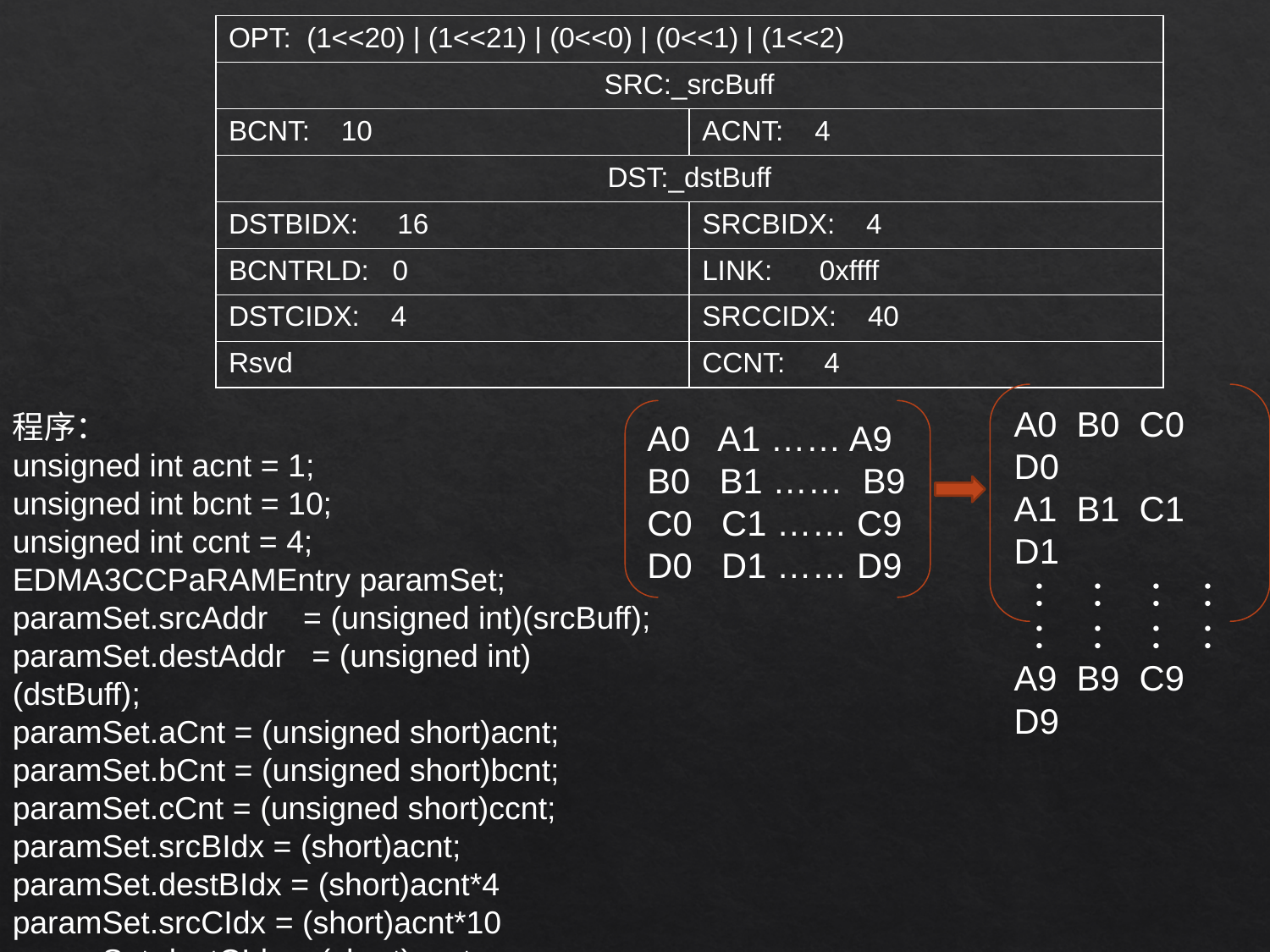

| OPT: (1<<20) | (1<<21) | (0<<0) | (0<<1) | (1<<2) |  |
| --- | --- |
| SRC:\_srcBuff |  |
| BCNT: 10 | ACNT: 4 |
| DST:\_dstBuff |  |
| DSTBIDX: 16 | SRCBIDX: 4 |
| BCNTRLD: 0 | LINK: 0xffff |
| DSTCIDX: 4 | SRCCIDX: 40 |
| Rsvd | CCNT: 4 |
A0  B0  C0  D0
A1  B1  C1  D1
 ：   ：   ：  ：
 ：   ：   ：  ：
A9  B9  C9  D9

A0   A1 …… A9
B0   B1 ……  B9
C0   C1 …… C9
D0   D1 …… D9

程序：
unsigned int acnt = 1;
unsigned int bcnt = 10;
unsigned int ccnt = 4;
EDMA3CCPaRAMEntry paramSet;
paramSet.srcAddr    = (unsigned int)(srcBuff);
paramSet.destAddr   = (unsigned int)(dstBuff);
paramSet.aCnt = (unsigned short)acnt;
paramSet.bCnt = (unsigned short)bcnt;
paramSet.cCnt = (unsigned short)ccnt;
paramSet.srcBIdx = (short)acnt;
paramSet.destBIdx = (short)acnt*4
paramSet.srcCIdx = (short)acnt*10
paramSet.destCIdx = (short)acnt